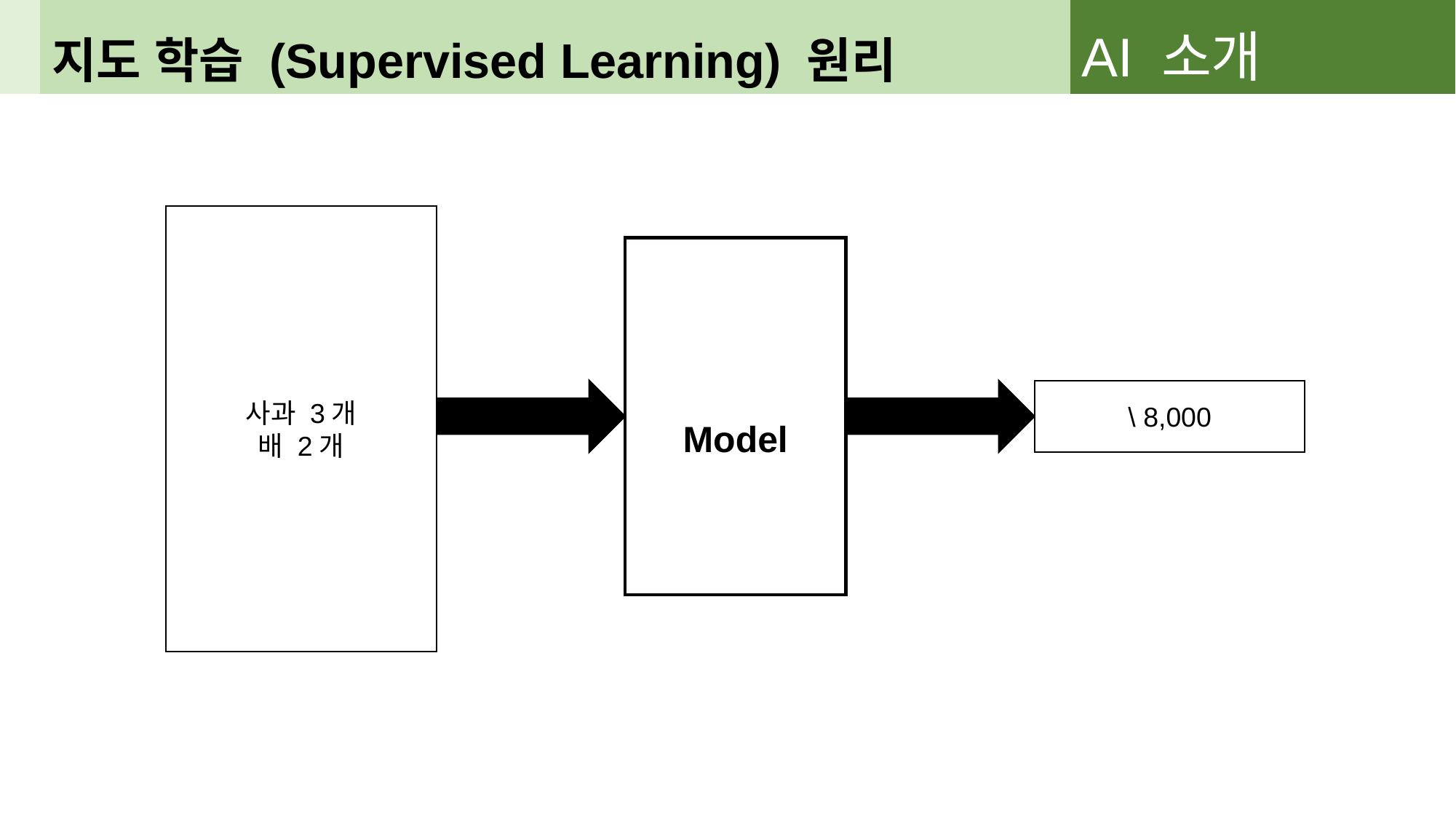

지도 학습 (Supervised Learning) 원리
AI 소개
사과 3개
배 2개
Model

\ 8,000